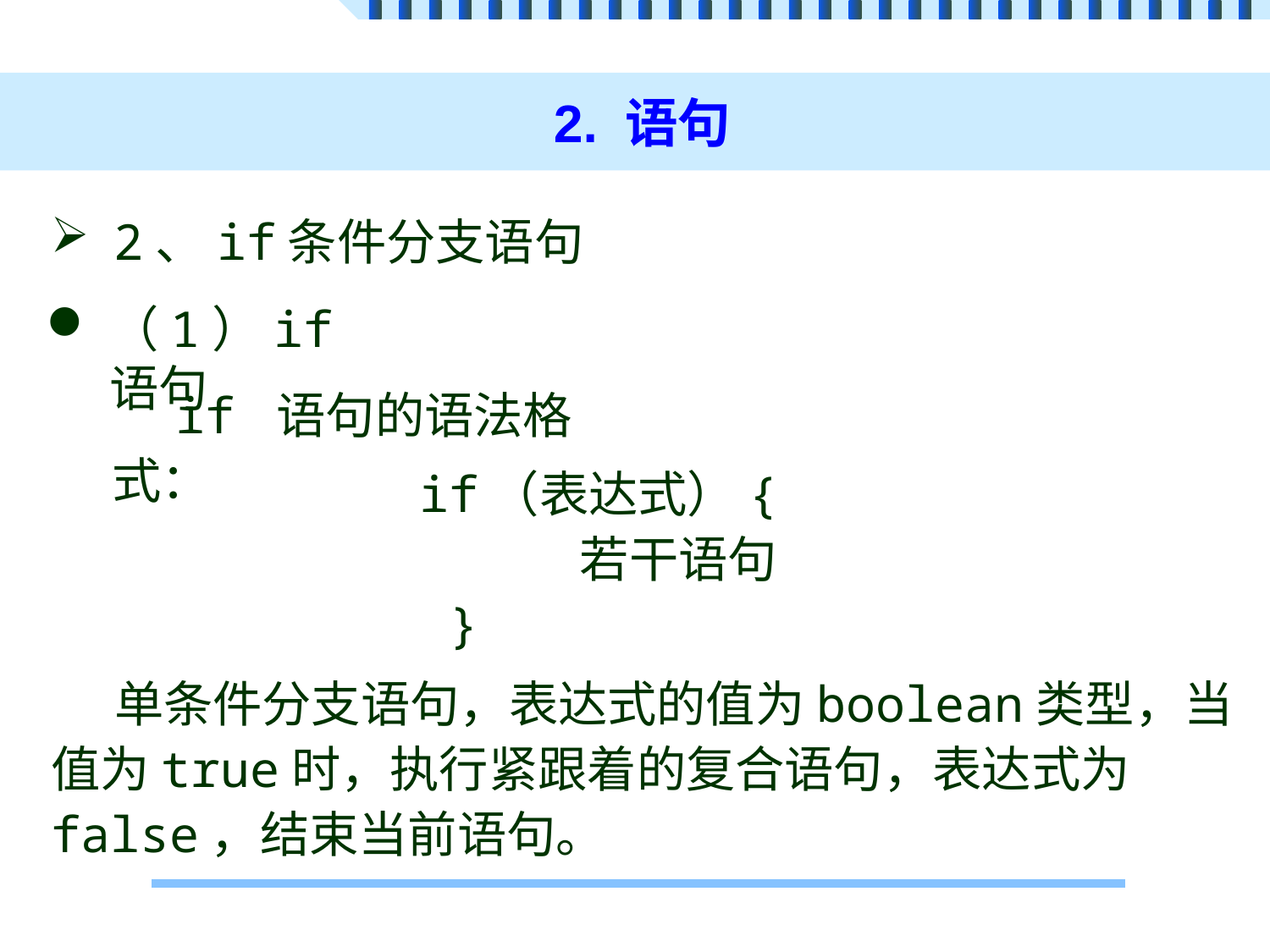

# 2. 语句
2、if条件分支语句
（1）if语句
if 语句的语法格式：
 if（表达式）{
		若干语句
  }
单条件分支语句，表达式的值为boolean类型，当值为true时，执行紧跟着的复合语句，表达式为false，结束当前语句。